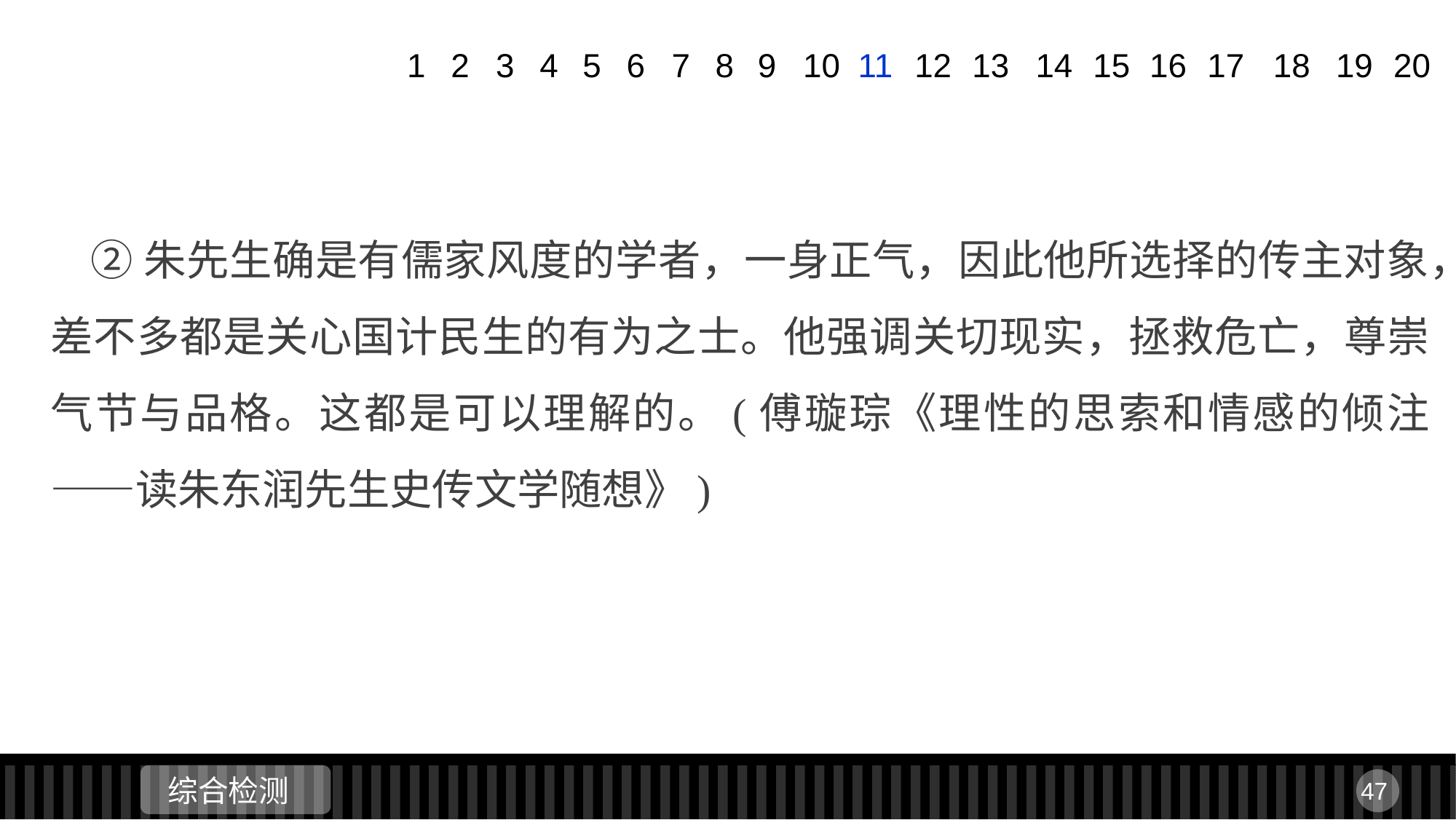

1
2
3
4
5
6
7
8
9
11
12
13
14
15
16
17
18
19
20
10
    ②朱先生确是有儒家风度的学者，一身正气，因此他所选择的传主对象，差不多都是关心国计民生的有为之士。他强调关切现实，拯救危亡，尊崇气节与品格。这都是可以理解的。(傅璇琮《理性的思索和情感的倾注——读朱东润先生史传文学随想》)